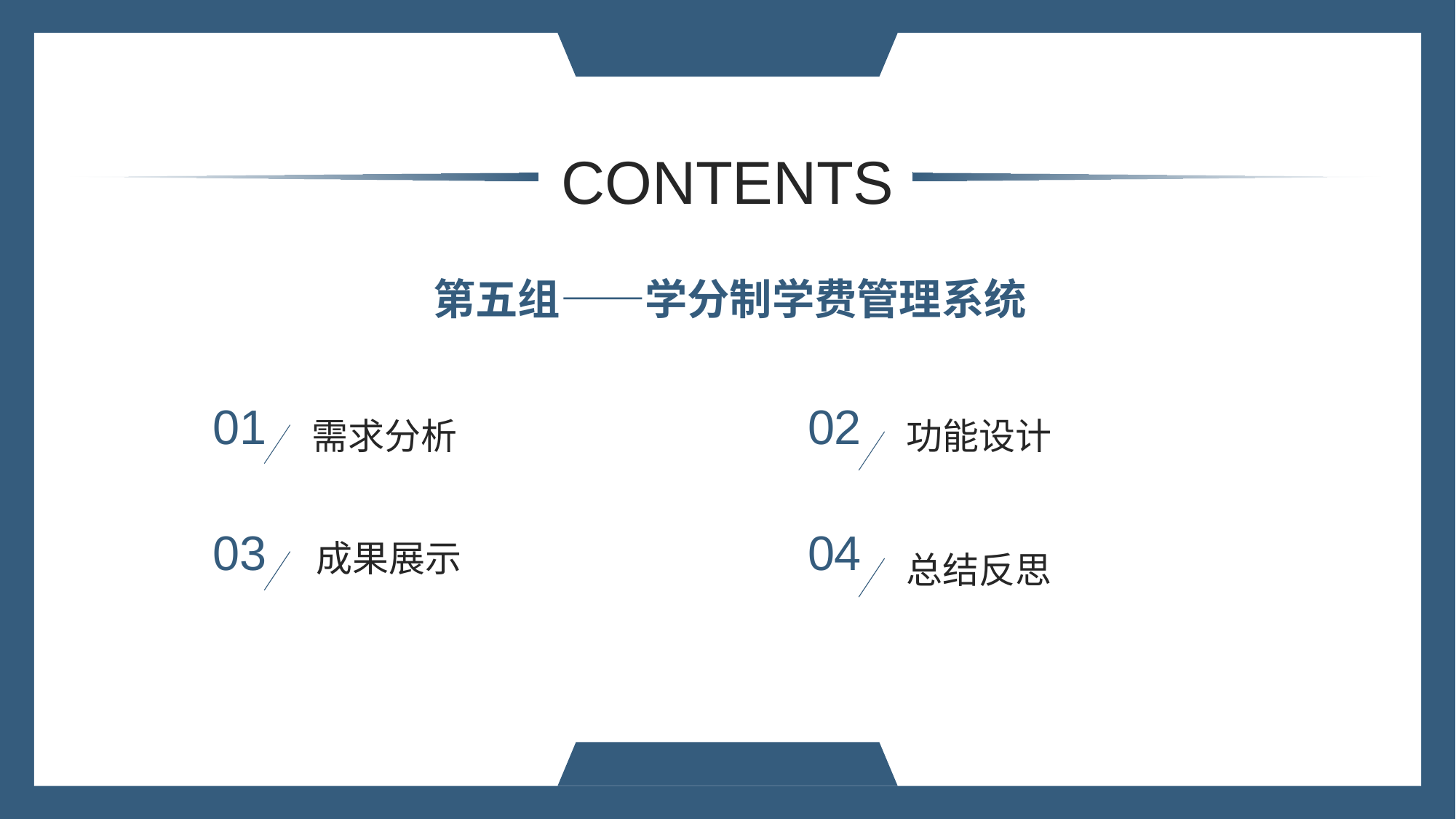

CONTENTS

第五组——学分制学费管理系统
01
02
需求分析
功能设计
03
04
成果展示
总结反思